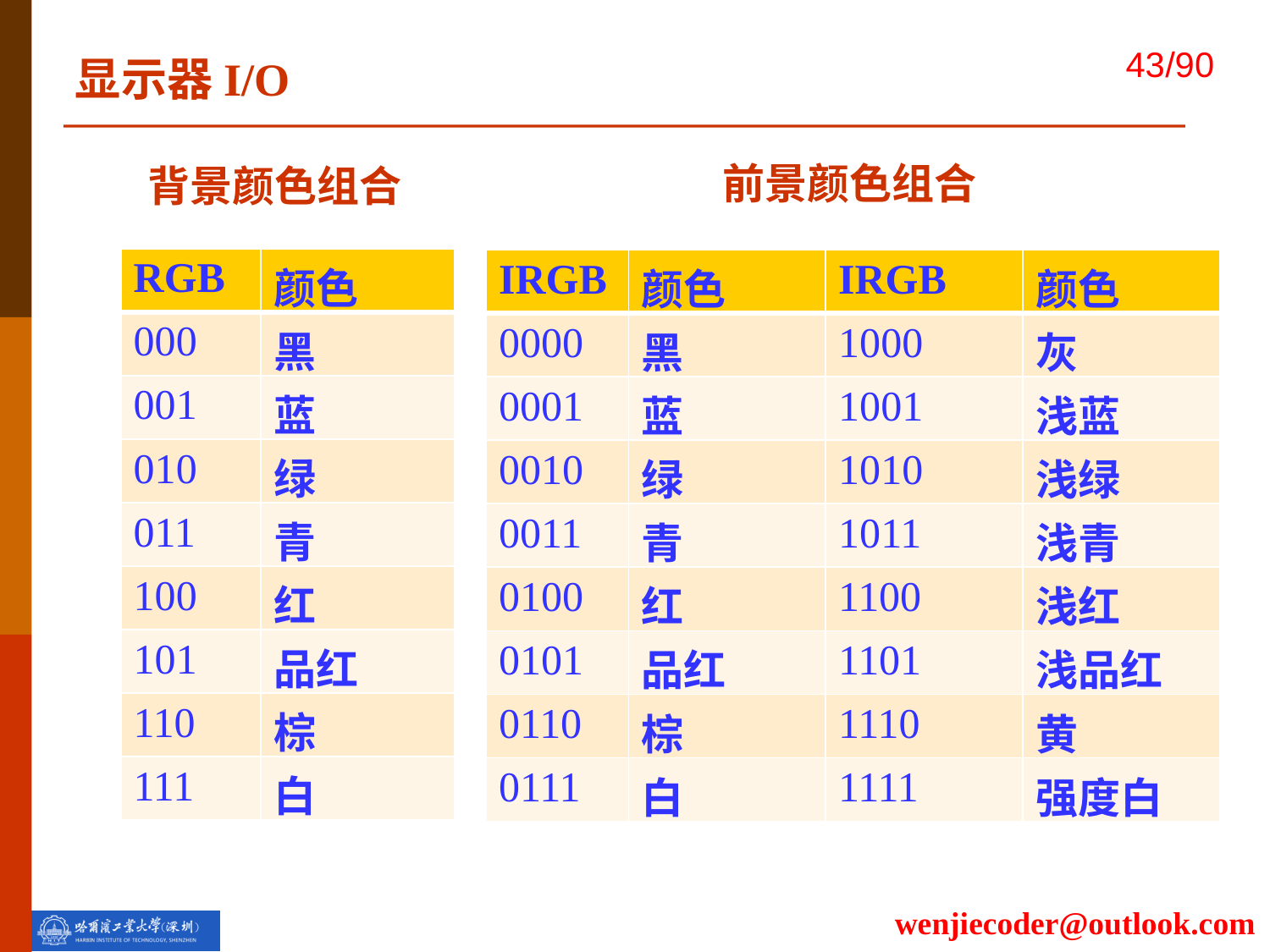

显示器I/O
前景颜色组合
背景颜色组合
| RGB | 颜色 |
| --- | --- |
| 000 | 黑 |
| 001 | 蓝 |
| 010 | 绿 |
| 011 | 青 |
| 100 | 红 |
| 101 | 品红 |
| 110 | 棕 |
| 111 | 白 |
| IRGB | 颜色 | IRGB | 颜色 |
| --- | --- | --- | --- |
| 0000 | 黑 | 1000 | 灰 |
| 0001 | 蓝 | 1001 | 浅蓝 |
| 0010 | 绿 | 1010 | 浅绿 |
| 0011 | 青 | 1011 | 浅青 |
| 0100 | 红 | 1100 | 浅红 |
| 0101 | 品红 | 1101 | 浅品红 |
| 0110 | 棕 | 1110 | 黄 |
| 0111 | 白 | 1111 | 强度白 |